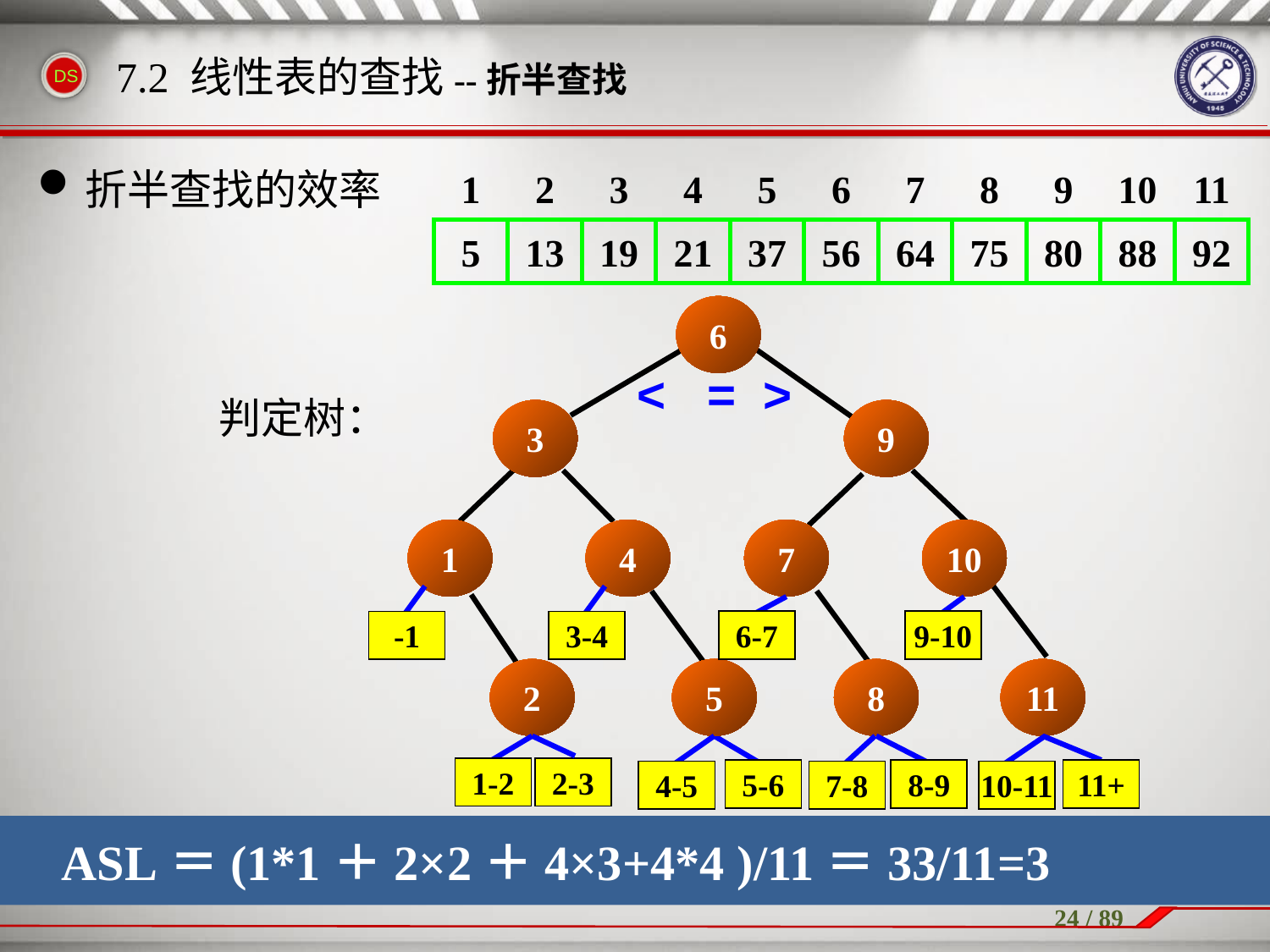

折半查找的效率

7.2 线性表的查找--折半查找
1
5
2
13
3
19
4
21
5
37
6
56
7
64
8
75
9
80
10
88
11
92
6
3
9
1
4
7
10
2
5
8
11

<   =  >
-1
3-4
6-7
9-10
1-2
2-3
5-6
8-9
11+
4-5
7-8
10-11
判定树：
    ASL＝(1*1＋2×2＋4×3+4*4 )/11＝33/11=3